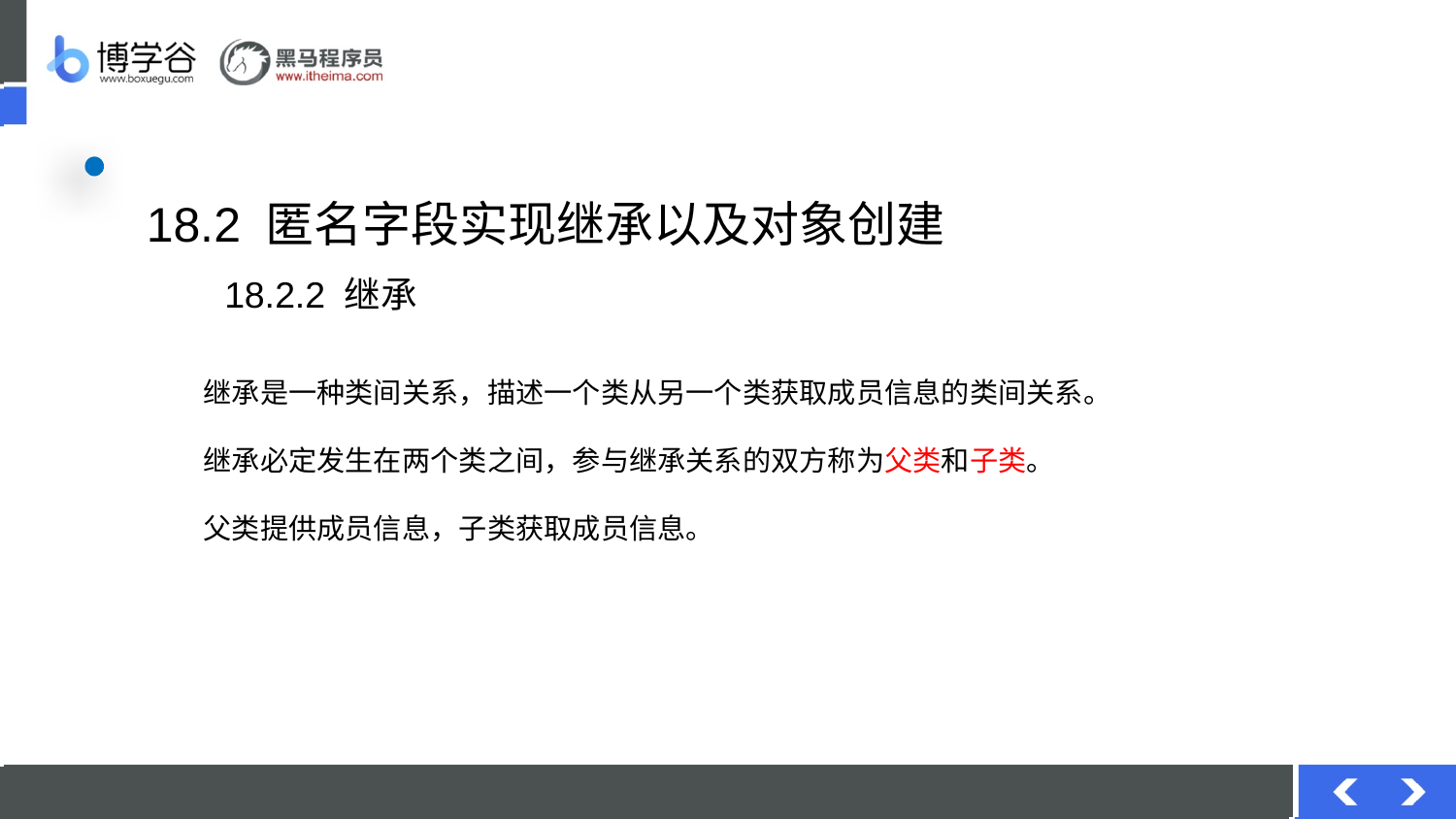

# 18.2 匿名字段实现继承以及对象创建
18.2.2 继承

继承是一种类间关系，描述一个类从另一个类获取成员信息的类间关系。

继承必定发生在两个类之间，参与继承关系的双方称为父类和子类。

父类提供成员信息，子类获取成员信息。